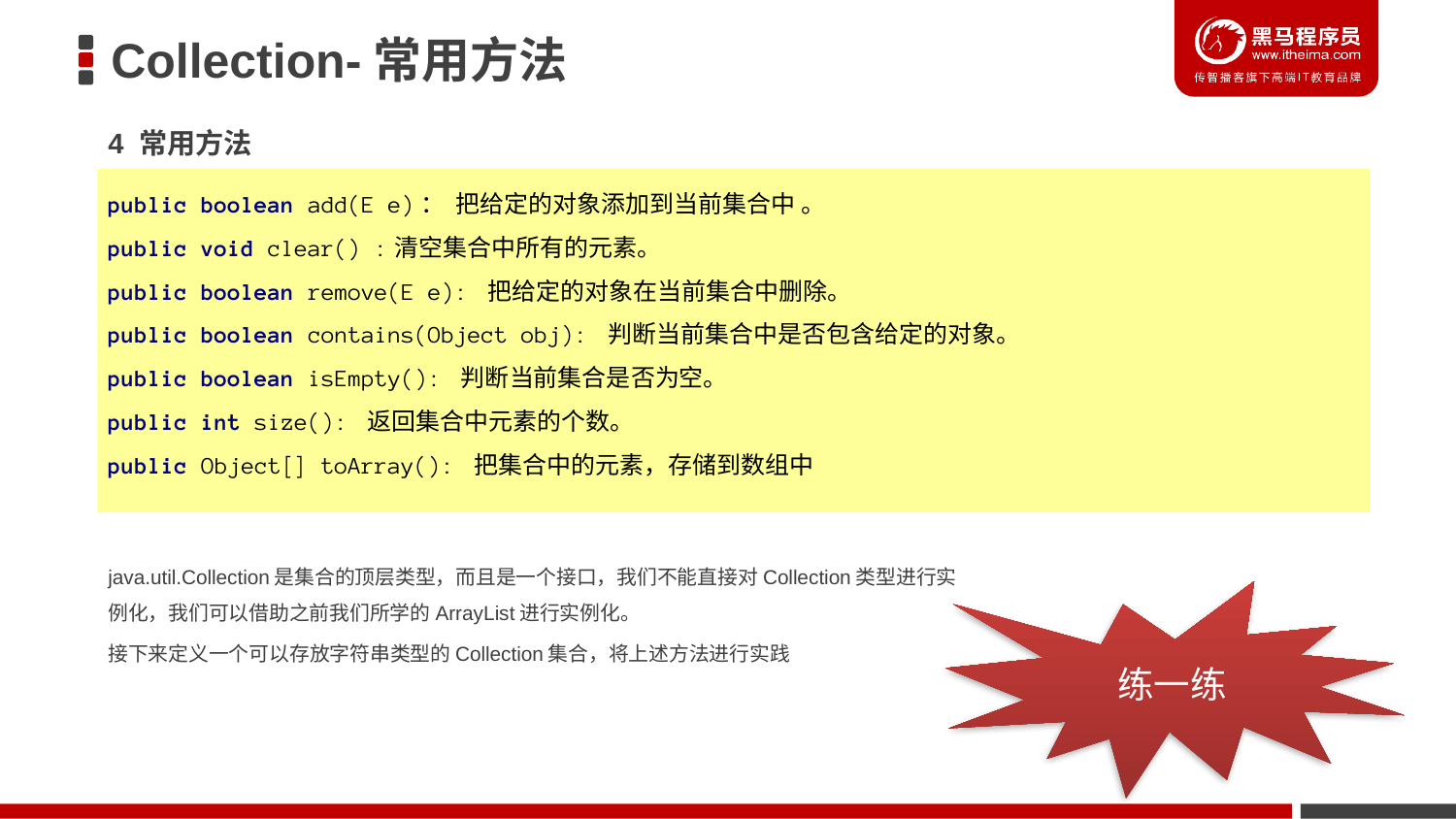

# Collection-常用方法
4 常用方法
public boolean add(E e)：  把给定的对象添加到当前集合中 。
public void clear() :清空集合中所有的元素。
public boolean remove(E e): 把给定的对象在当前集合中删除。
public boolean contains(Object obj): 判断当前集合中是否包含给定的对象。
public boolean isEmpty(): 判断当前集合是否为空。
public int size(): 返回集合中元素的个数。
public Object[] toArray(): 把集合中的元素，存储到数组中
java.util.Collection是集合的顶层类型，而且是一个接口，我们不能直接对Collection类型进行实例化，我们可以借助之前我们所学的ArrayList进行实例化。
接下来定义一个可以存放字符串类型的Collection集合，将上述方法进行实践
练一练